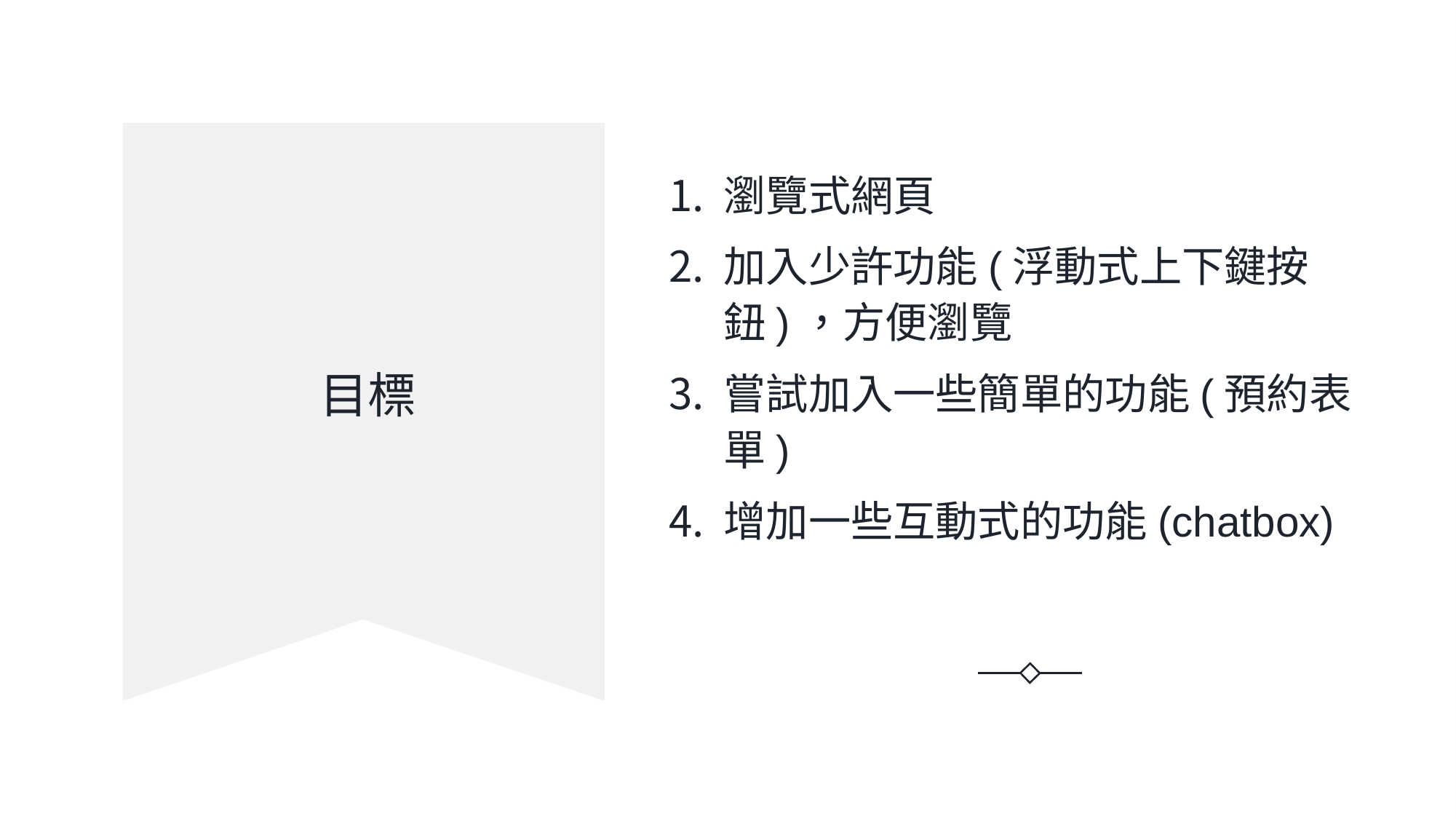

瀏覽式網頁
加入少許功能(浮動式上下鍵按鈕)，方便瀏覽
嘗試加入一些簡單的功能(預約表單)
增加一些互動式的功能(chatbox)

# 目標